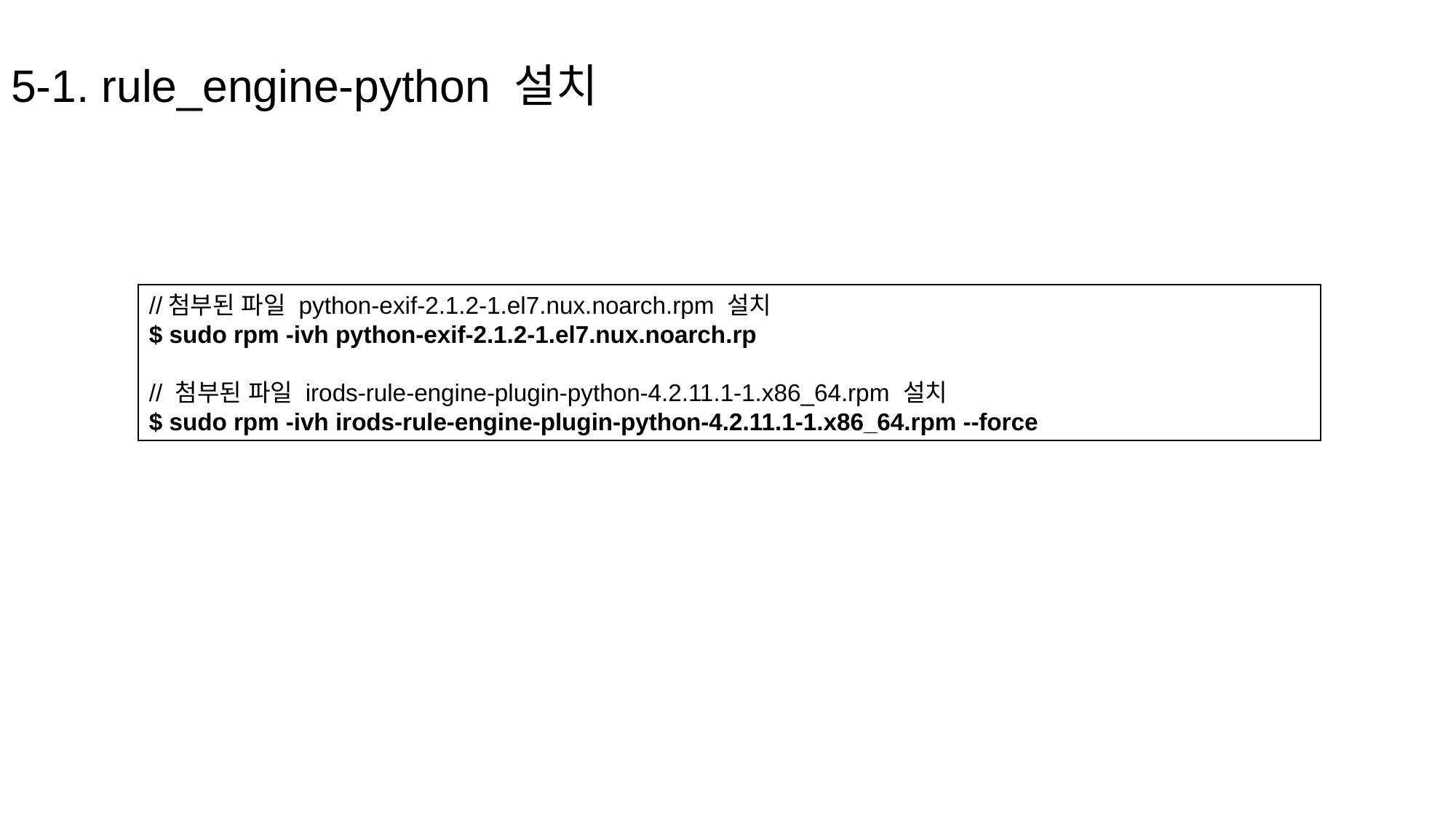

# 5-1. rule_engine-python 설치
//첨부된 파일 python-exif-2.1.2-1.el7.nux.noarch.rpm 설치
$ sudo rpm -ivh python-exif-2.1.2-1.el7.nux.noarch.rp

// 첨부된 파일 irods-rule-engine-plugin-python-4.2.11.1-1.x86_64.rpm 설치
$ sudo rpm -ivh irods-rule-engine-plugin-python-4.2.11.1-1.x86_64.rpm --force